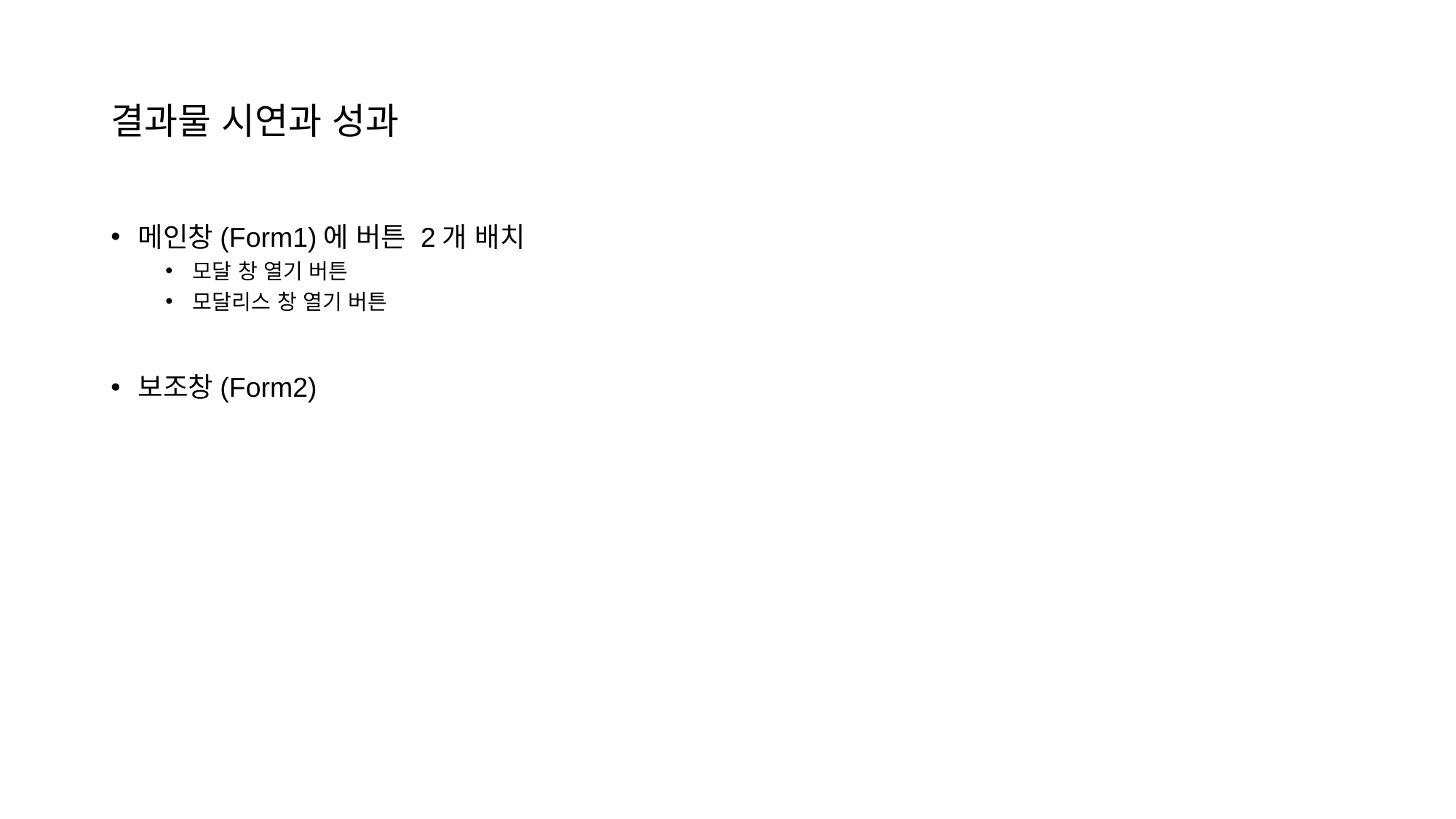

# 결과물 시연과 성과
메인창(Form1)에 버튼 2개 배치
모달 창 열기 버튼
모달리스 창 열기 버튼

보조창(Form2)